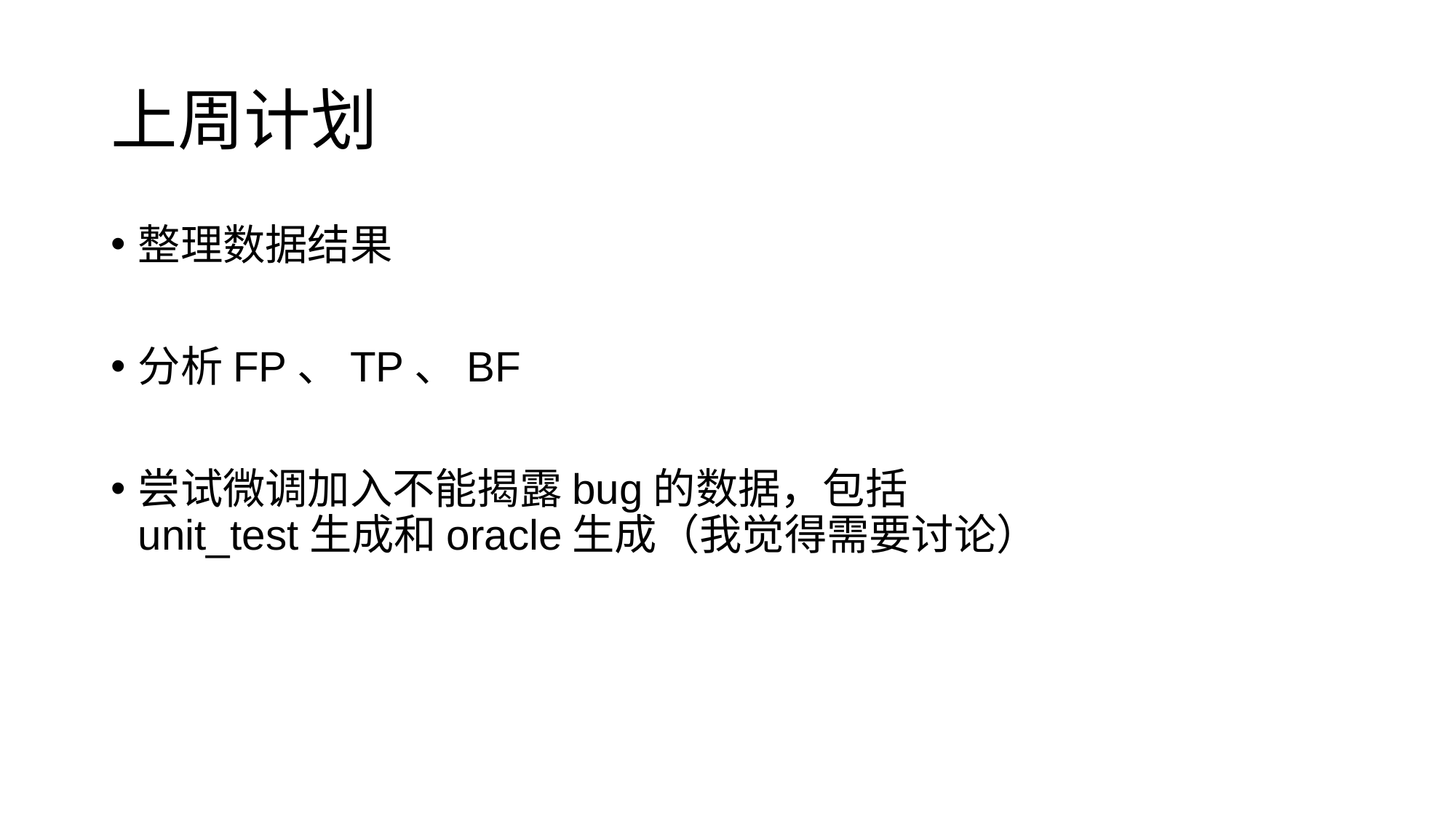

# 上周计划
整理数据结果

分析FP、TP、BF

尝试微调加入不能揭露bug的数据，包括unit_test生成和oracle生成（我觉得需要讨论）